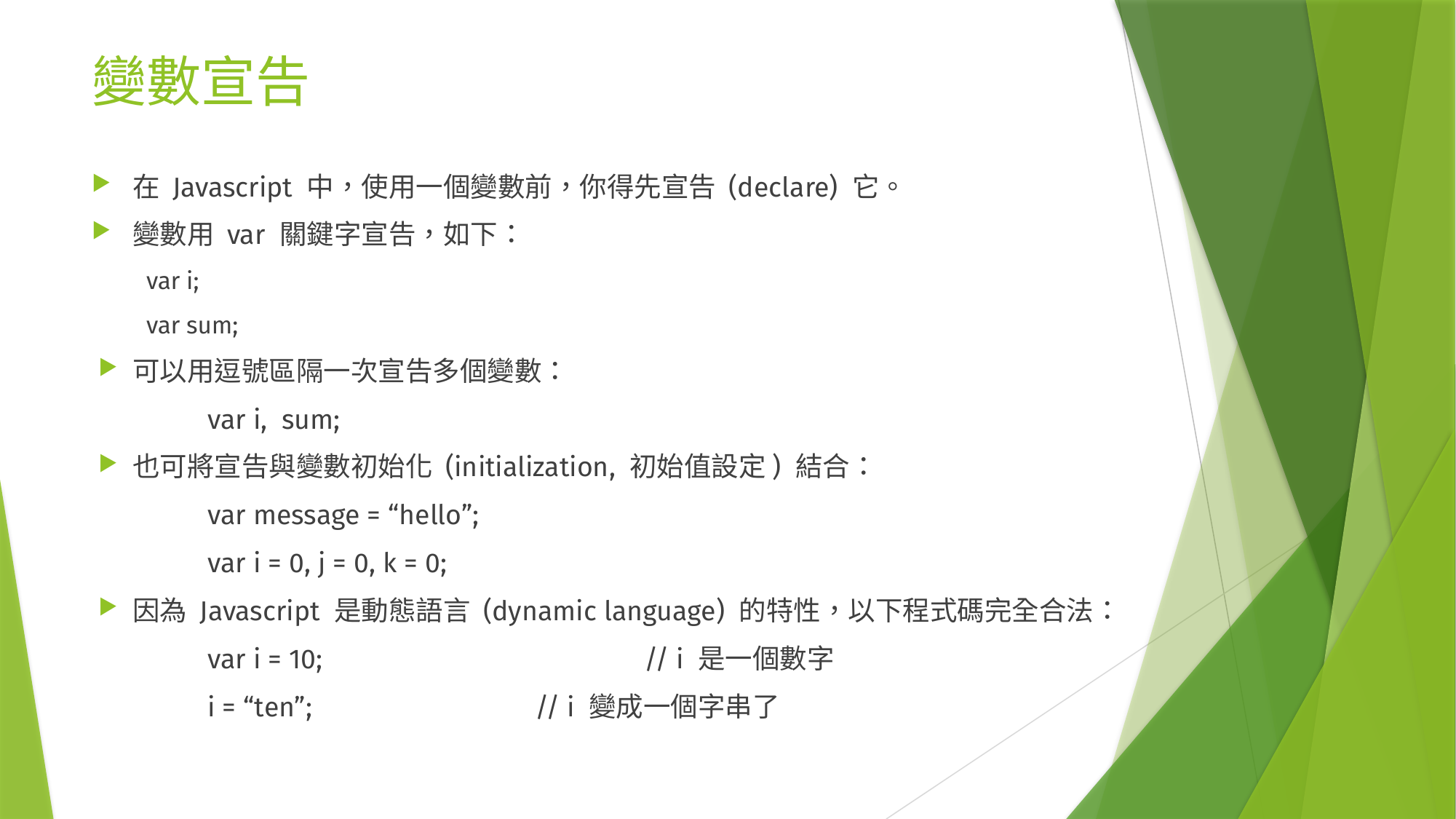

# 變數宣告
在 Javascript 中，使用一個變數前，你得先宣告 (declare) 它。
變數用 var 關鍵字宣告，如下：
var i;
var sum;
可以用逗號區隔一次宣告多個變數：
	var i,  sum;
也可將宣告與變數初始化 (initialization, 初始值設定) 結合：
	var message = “hello”;
	var i = 0, j = 0, k = 0;
因為 Javascript 是動態語言 (dynamic language) 的特性，以下程式碼完全合法：
	var i = 10;			// i 是一個數字
	i = “ten”;			// i 變成一個字串了